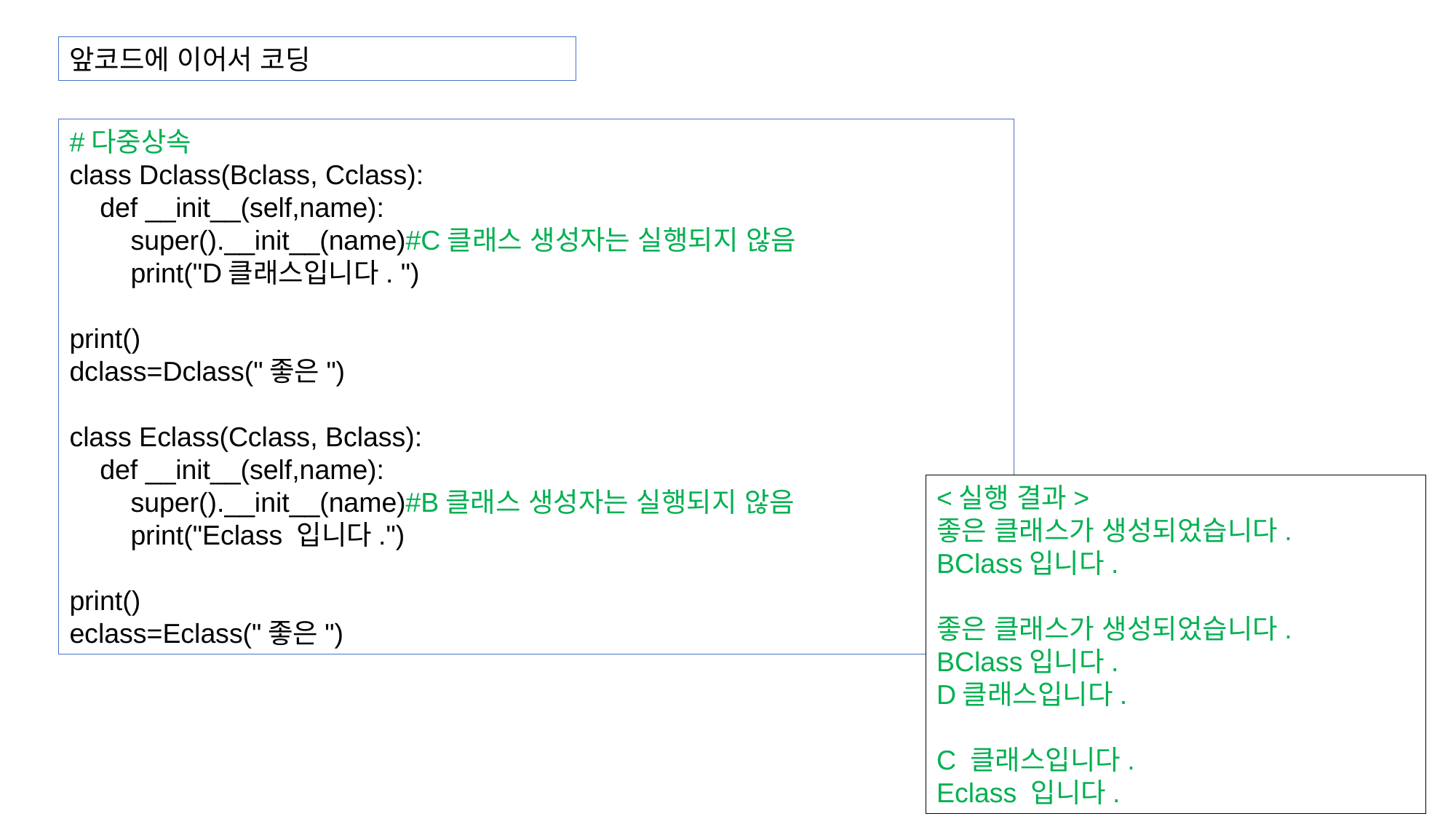

앞코드에 이어서 코딩
#다중상속
class Dclass(Bclass, Cclass):
    def __init__(self,name):
        super().__init__(name)#C클래스 생성자는 실행되지 않음
        print("D클래스입니다. ")

print()
dclass=Dclass("좋은")

class Eclass(Cclass, Bclass):
    def __init__(self,name):
        super().__init__(name)#B클래스 생성자는 실행되지 않음
        print("Eclass 입니다.")

print()
eclass=Eclass("좋은")
<실행 결과>
좋은 클래스가 생성되었습니다.
BClass입니다.

좋은 클래스가 생성되었습니다.
BClass입니다.
D클래스입니다.

C 클래스입니다.
Eclass 입니다.